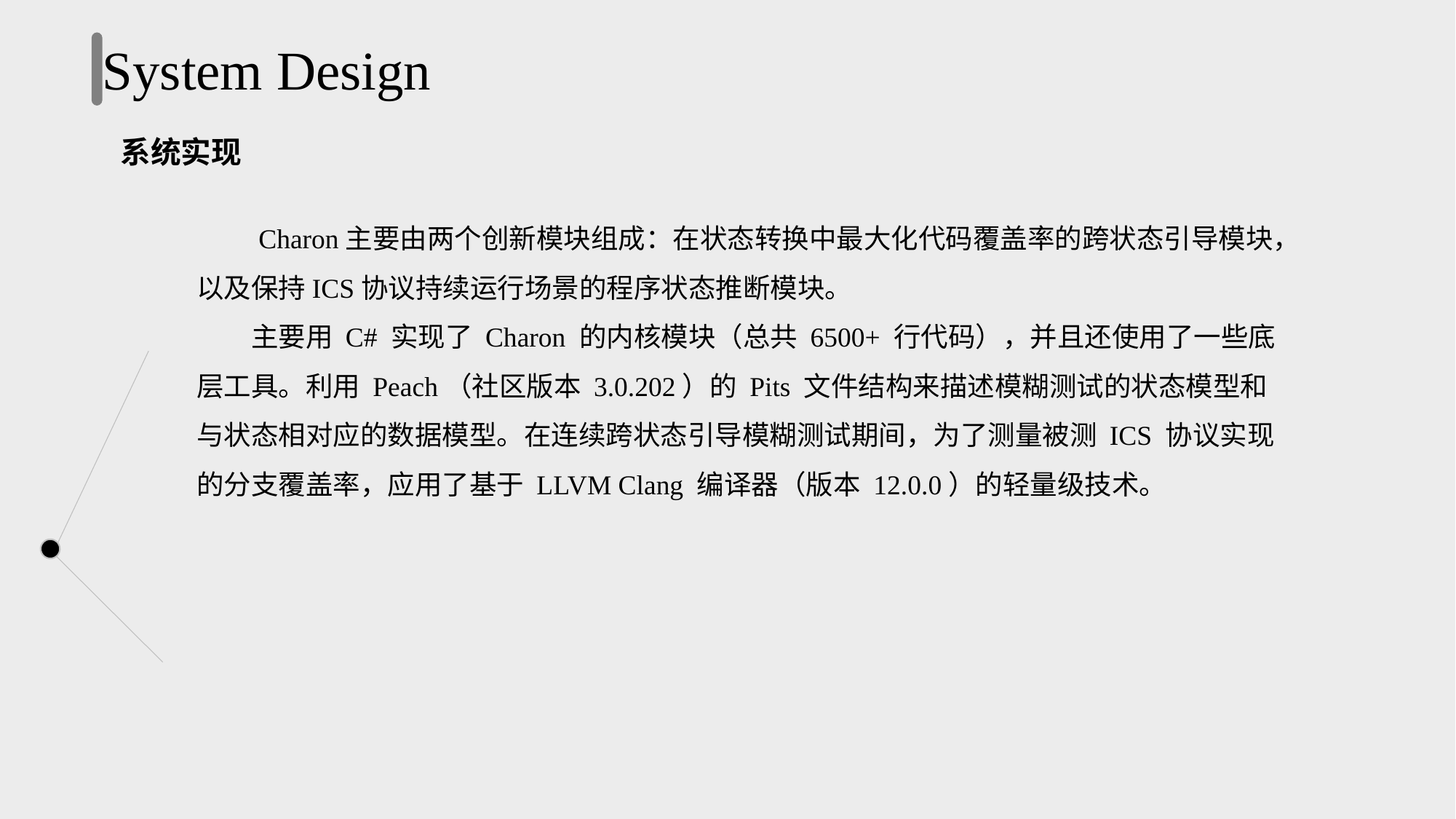

System Design

系统实现
 Charon主要由两个创新模块组成：在状态转换中最大化代码覆盖率的跨状态引导模块，以及保持ICS协议持续运行场景的程序状态推断模块。
主要用 C# 实现了 Charon 的内核模块（总共 6500+ 行代码），并且还使用了一些底层工具。利用 Peach（社区版本 3.0.202）的 Pits 文件结构来描述模糊测试的状态模型和与状态相对应的数据模型。在连续跨状态引导模糊测试期间，为了测量被测 ICS 协议实现的分支覆盖率，应用了基于 LLVM Clang 编译器（版本 12.0.0）的轻量级技术。